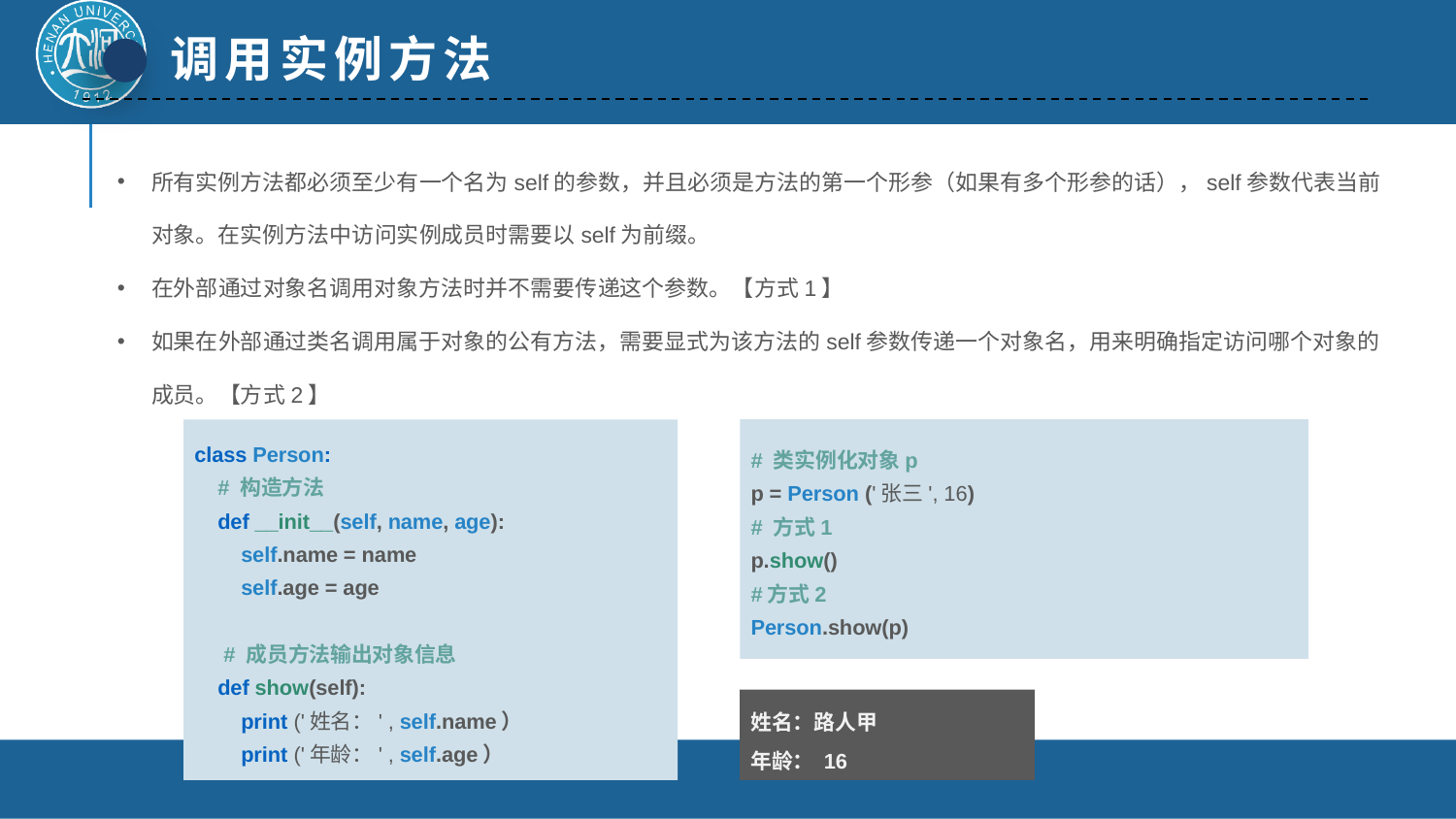

调用实例方法

所有实例方法都必须至少有一个名为self的参数，并且必须是方法的第一个形参（如果有多个形参的话），self参数代表当前对象。在实例方法中访问实例成员时需要以self为前缀。
在外部通过对象名调用对象方法时并不需要传递这个参数。【方式1】
如果在外部通过类名调用属于对象的公有方法，需要显式为该方法的self参数传递一个对象名，用来明确指定访问哪个对象的成员。【方式2】
class Person:
    # 构造方法
    def __init__(self, name, age):
        self.name = name
        self.age = age

     # 成员方法输出对象信息
    def show(self):
        print ('姓名：' , self.name）
        print ('年龄：' , self.age）
# 类实例化对象p
p = Person ('张三', 16)
# 方式1
p.show()
#方式2
Person.show(p)
姓名：路人甲
年龄： 16